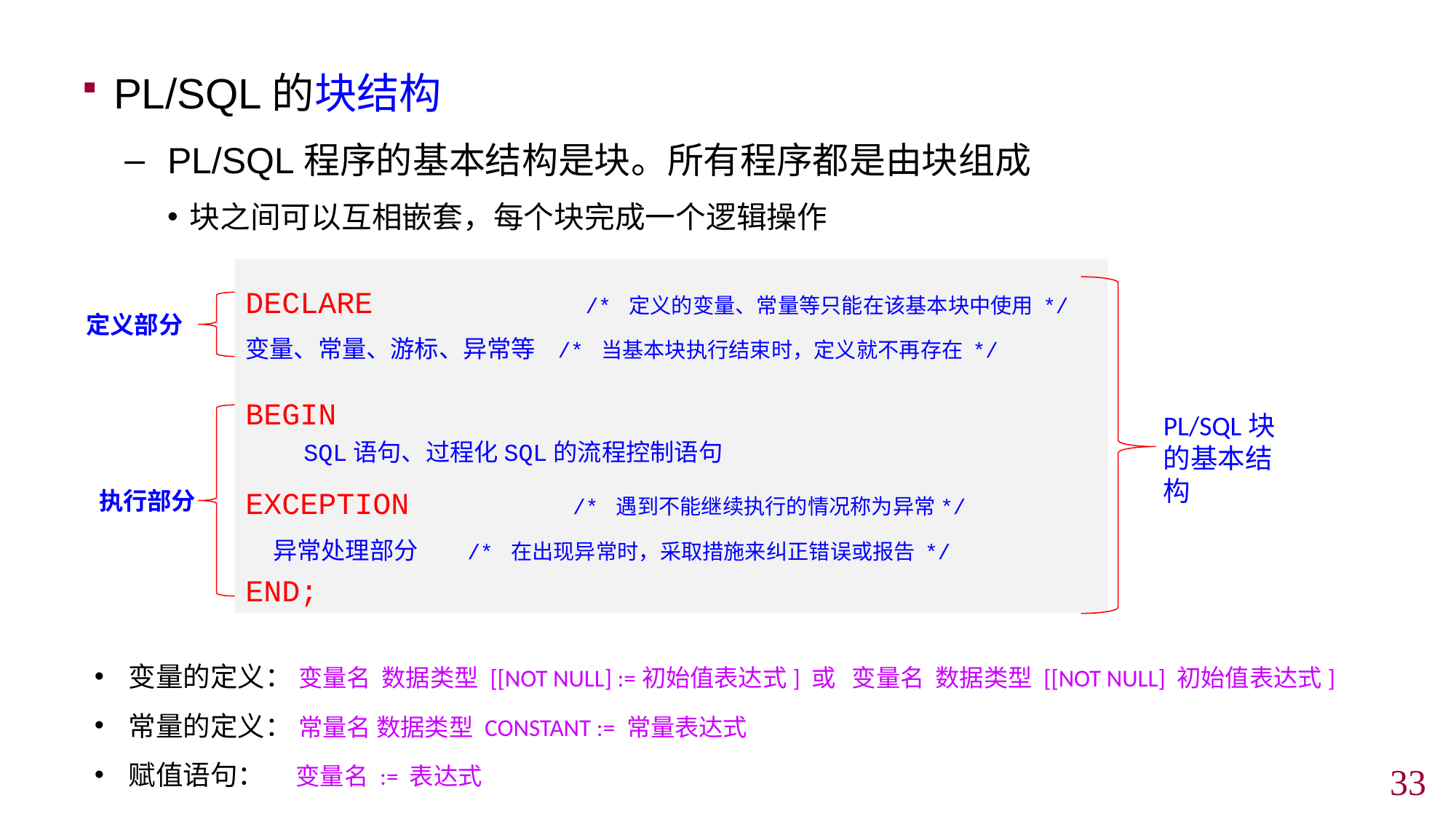

PL/SQL的块结构
PL/SQL程序的基本结构是块。所有程序都是由块组成
块之间可以互相嵌套，每个块完成一个逻辑操作
DECLARE             /* 定义的变量、常量等只能在该基本块中使用 */
变量、常量、游标、异常等   /* 当基本块执行结束时，定义就不再存在 */

BEGIN
    SQL语句、过程化SQL的流程控制语句
EXCEPTION         /* 遇到不能继续执行的情况称为异常*/
    异常处理部分        /* 在出现异常时，采取措施来纠正错误或报告 */
END;

定义部分

执行部分

PL/SQL块的基本结构
变量的定义： 变量名  数据类型 [[NOT NULL] :=初始值表达式] 或   变量名  数据类型 [[NOT NULL] 初始值表达式]
常量的定义： 常量名 数据类型 CONSTANT := 常量表达式
赋值语句：     变量名 := 表达式
33